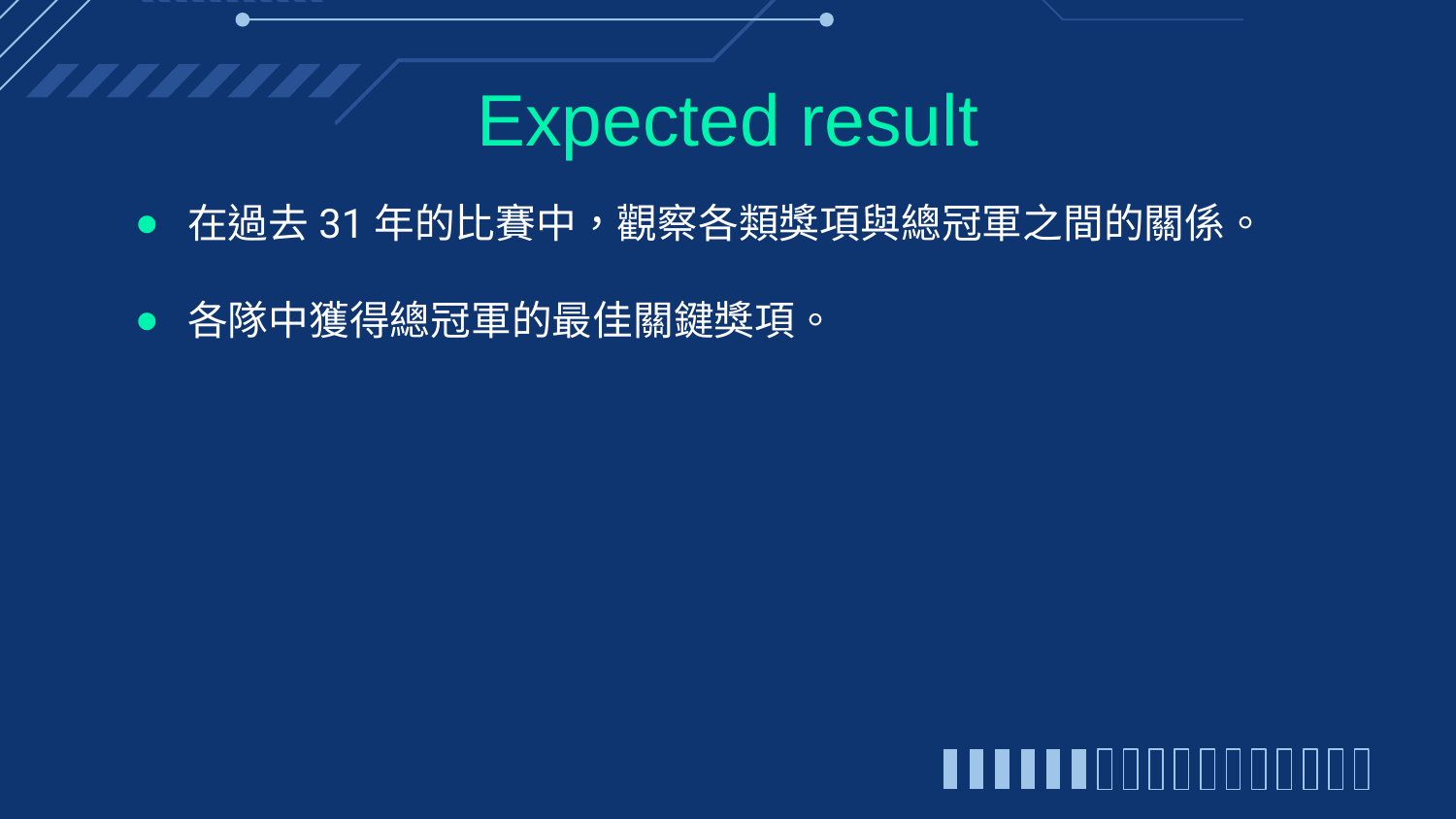

# Expected result
在過去31年的比賽中，觀察各類獎項與總冠軍之間的關係。

各隊中獲得總冠軍的最佳關鍵獎項。